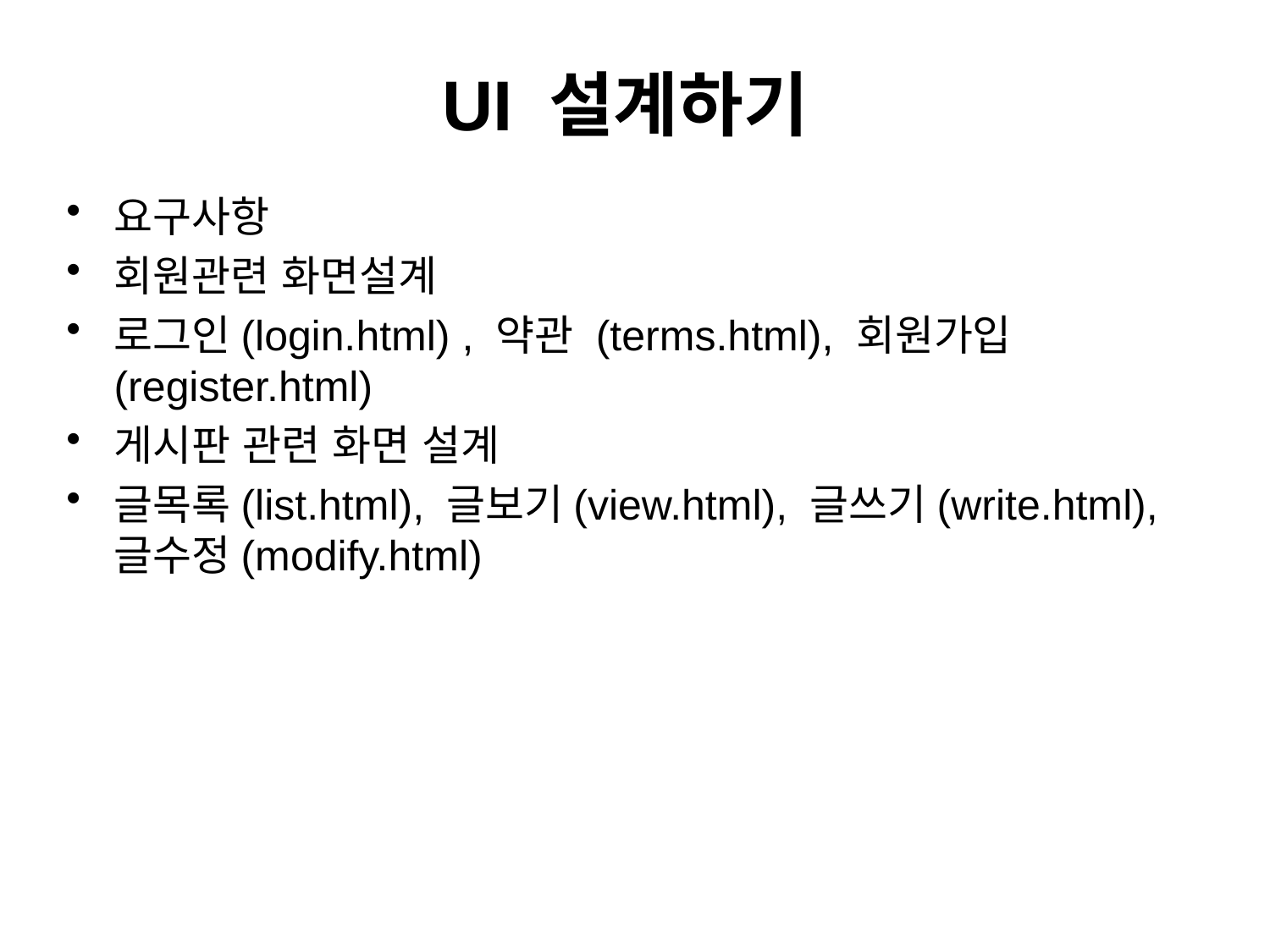

# UI 설계하기
요구사항
회원관련 화면설계
로그인(login.html) , 약관 (terms.html), 회원가입(register.html)
게시판 관련 화면 설계
글목록(list.html), 글보기(view.html), 글쓰기(write.html), 글수정(modify.html)